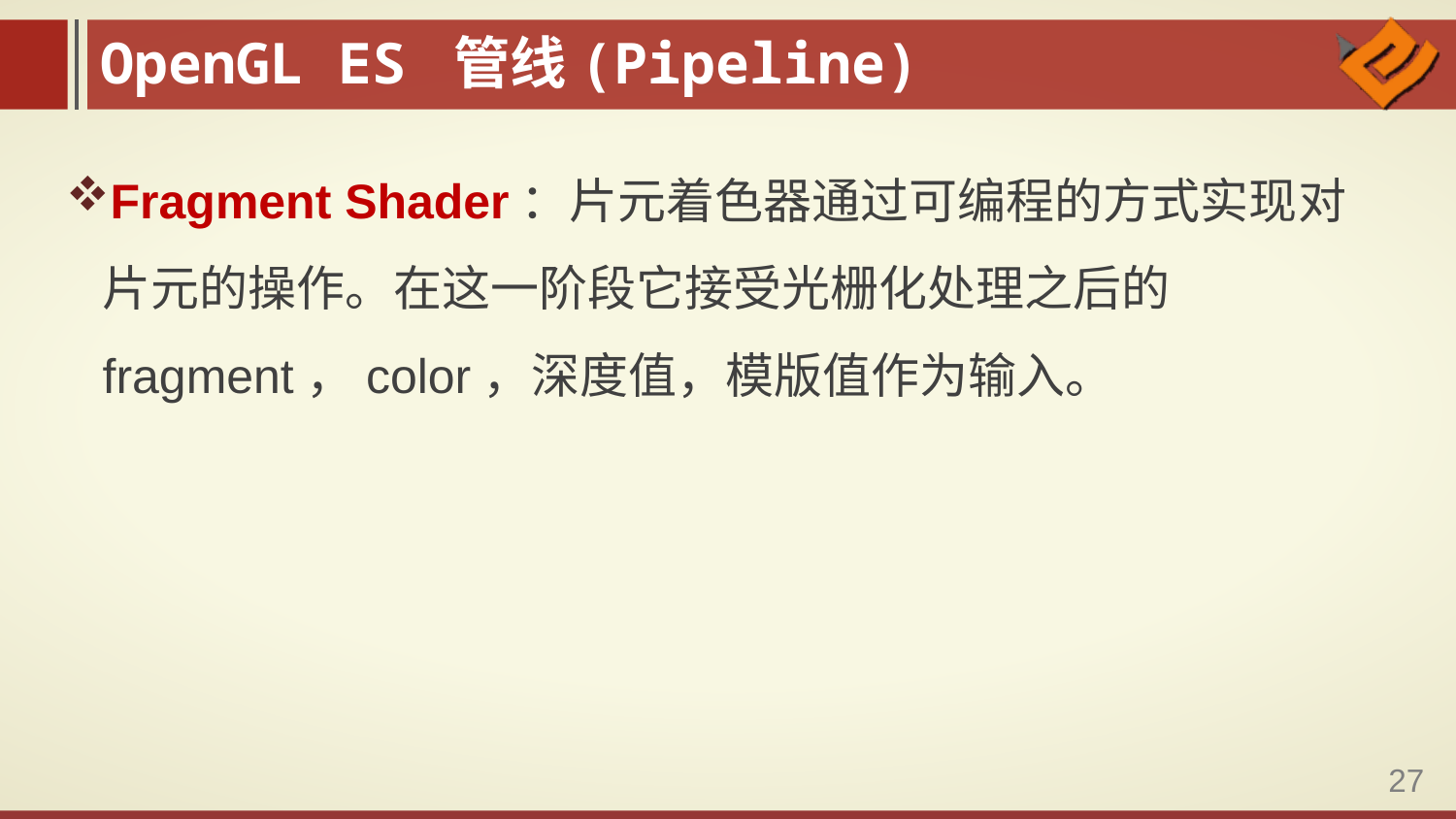

OpenGL ES 管线(Pipeline)
Fragment Shader：片元着色器通过可编程的方式实现对片元的操作。在这一阶段它接受光栅化处理之后的fragment，color，深度值，模版值作为输入。